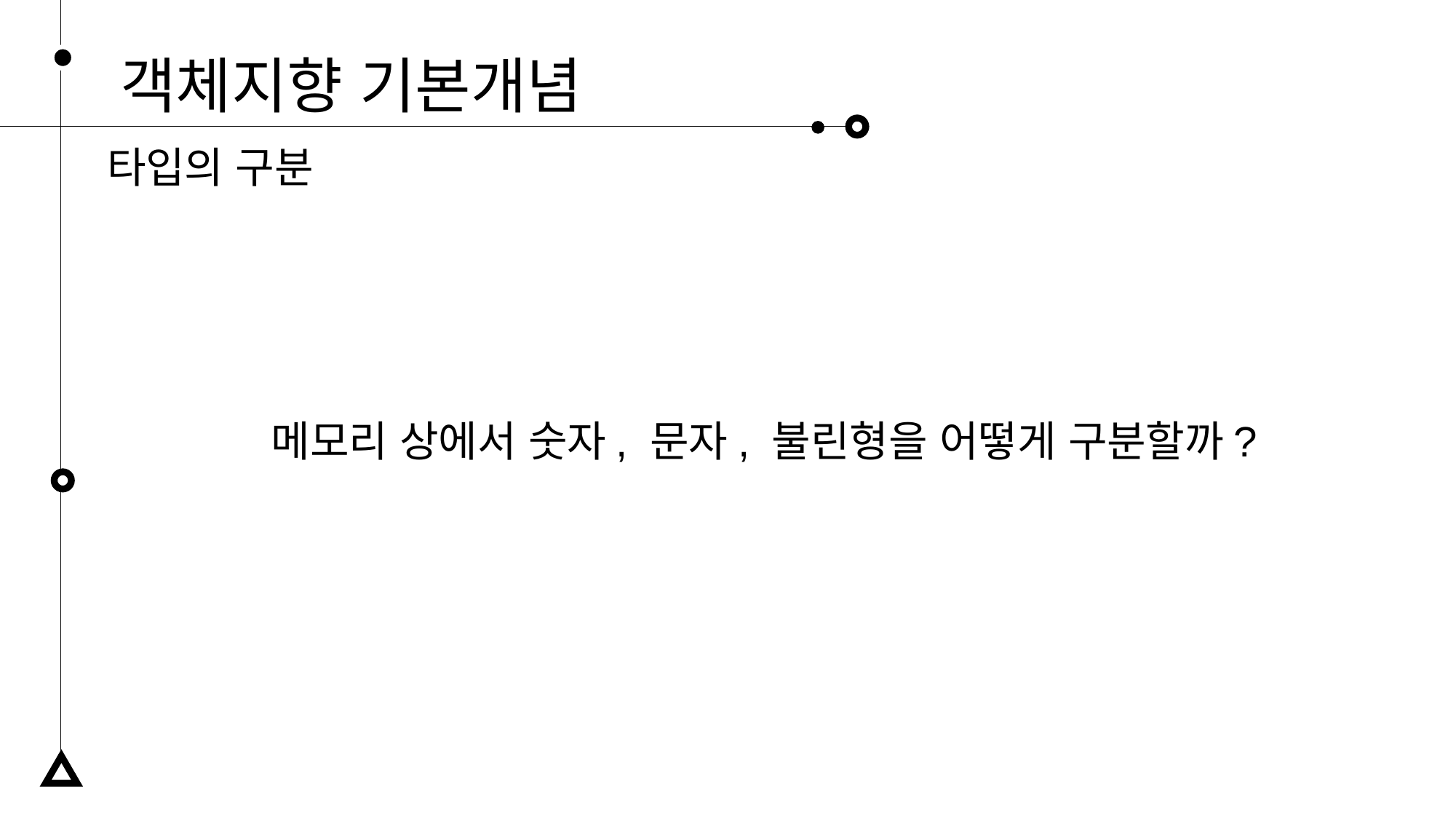

객체지향 기본개념
타입의 구분
메모리 상에서 숫자, 문자, 불린형을 어떻게 구분할까?